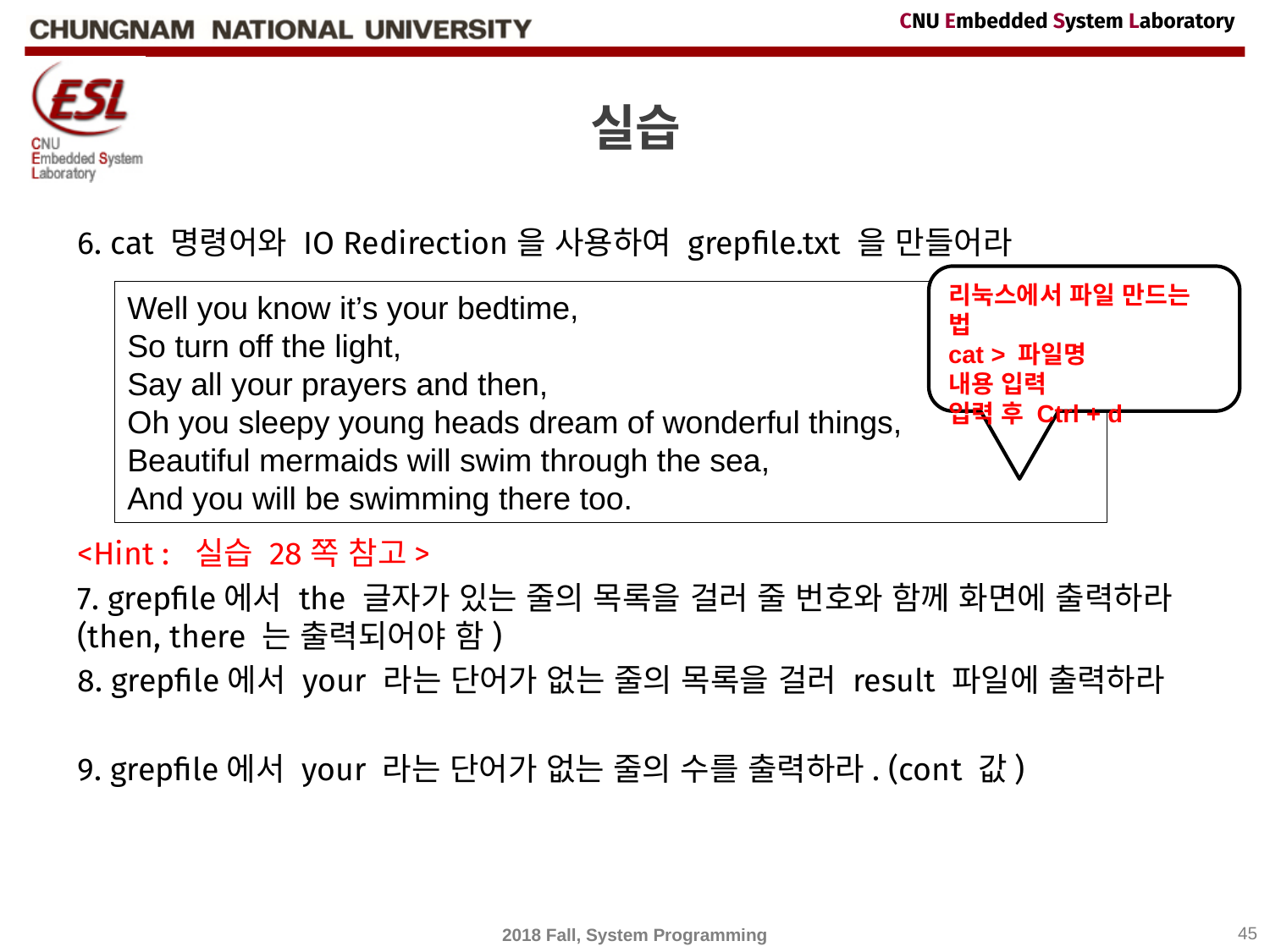

# 실습
6. cat 명령어와 IO Redirection을 사용하여 grepfile.txt 을 만들어라

<Hint :  실습 28쪽 참고>
7. grepfile에서 the 글자가 있는 줄의 목록을 걸러 줄 번호와 함께 화면에 출력하라 (then, there 는 출력되어야 함)
8. grepfile에서 your 라는 단어가 없는 줄의 목록을 걸러 result 파일에 출력하라

9. grepfile에서 your 라는 단어가 없는 줄의 수를 출력하라. (cont 값)

리눅스에서 파일 만드는 법
cat > 파일명
내용 입력
입력 후 Ctrl + d
Well you know it’s your bedtime,
So turn off the light,
Say all your prayers and then,
Oh you sleepy young heads dream of wonderful things,
Beautiful mermaids will swim through the sea,
And you will be swimming there too.
2018 Fall, System Programming
45